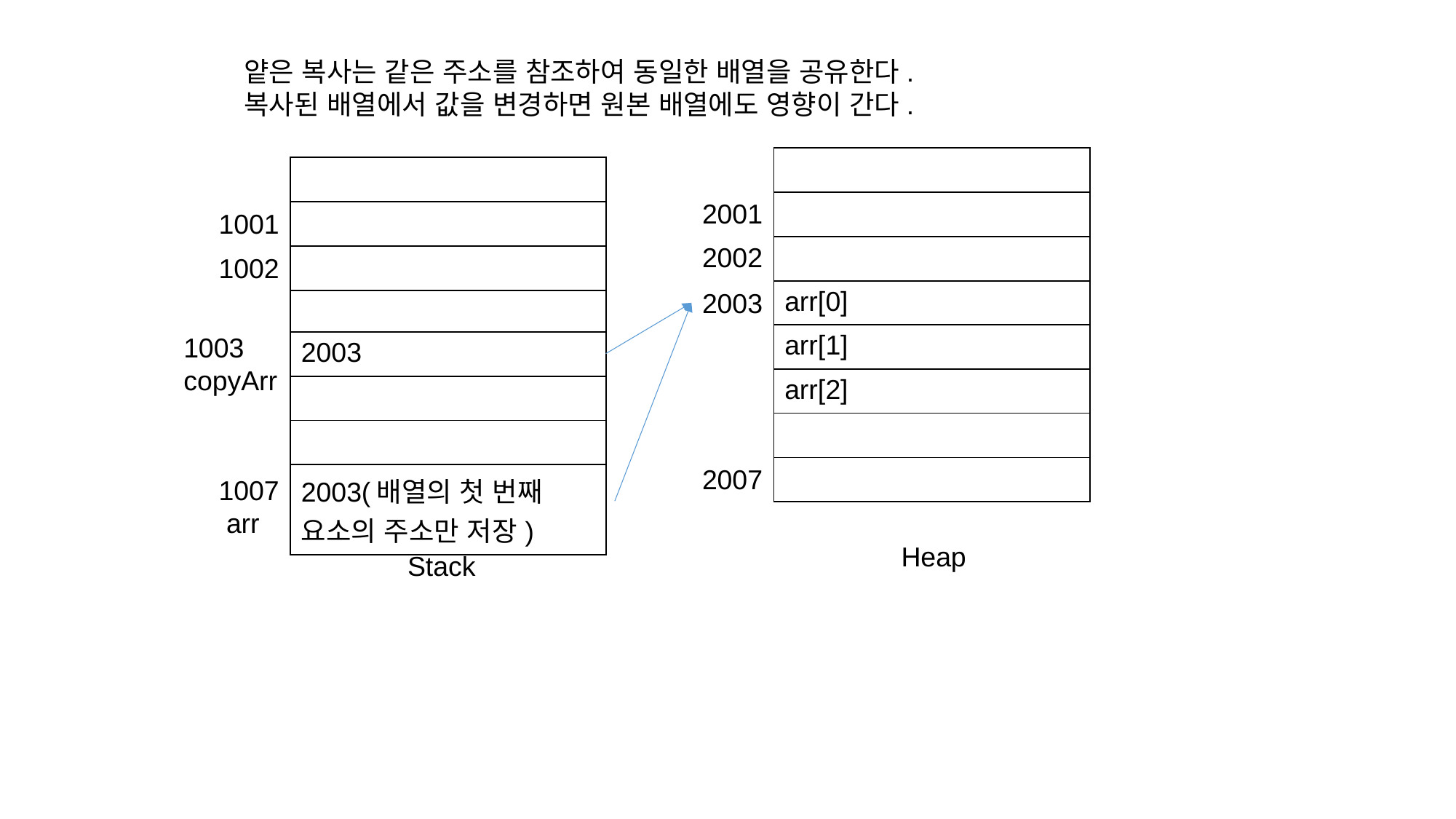

얕은 복사는 같은 주소를 참조하여 동일한 배열을 공유한다.
복사된 배열에서 값을 변경하면 원본 배열에도 영향이 간다.
|  |
| --- |
|  |
|  |
| arr[0] |
| arr[1] |
| arr[2] |
|  |
|  |
|  |
| --- |
|  |
|  |
|  |
| 2003 |
|  |
|  |
| 2003(배열의 첫 번째 요소의 주소만 저장) |
2001
1001
2002
1002
2003
1003
copyArr
2007
1007
 arr
Heap
Stack